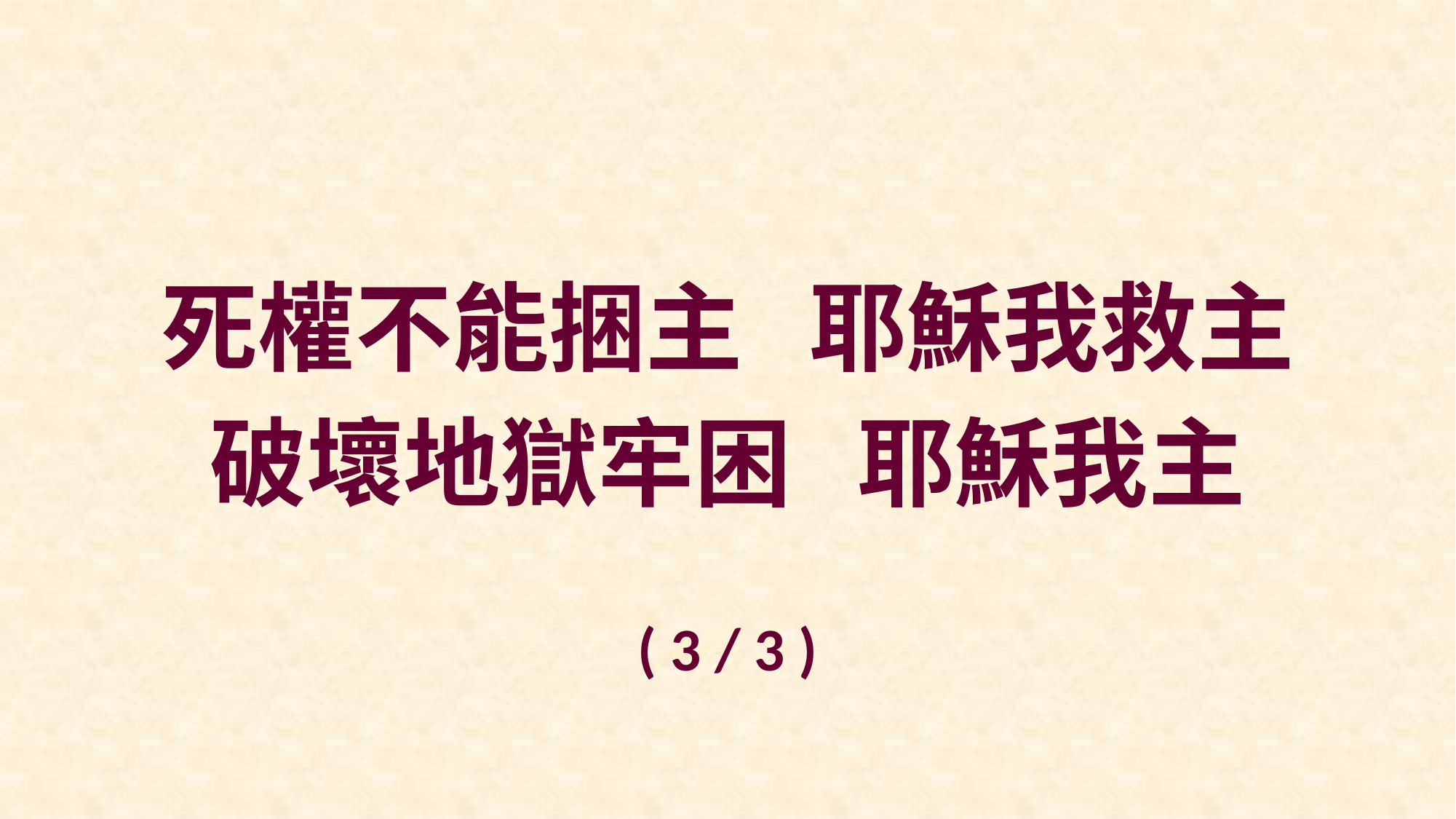

死權不能捆主   耶穌我救主
破壞地獄牢困   耶穌我主
( 3 / 3 )